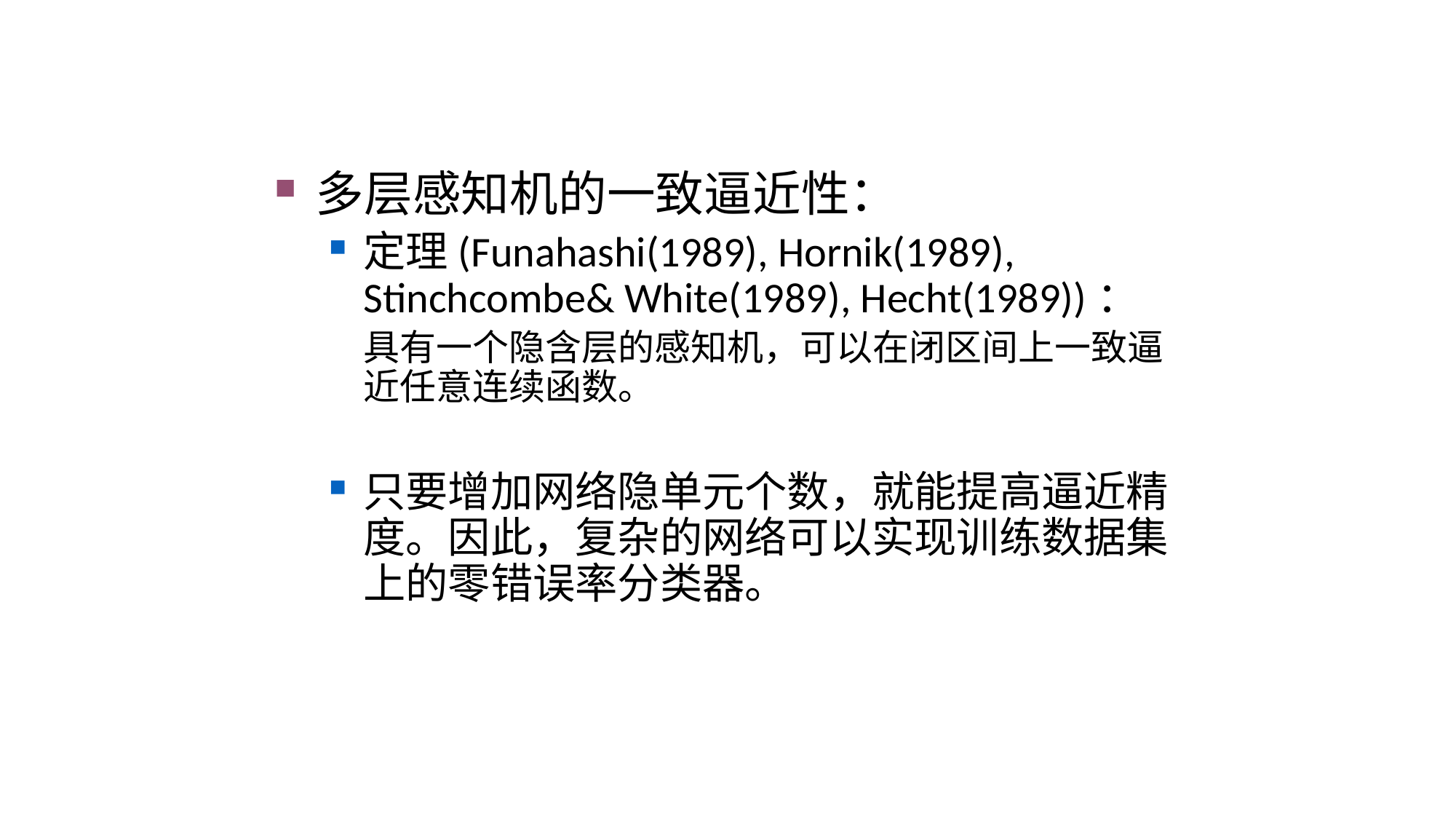

多层感知机的一致逼近性：
定理(Funahashi(1989), Hornik(1989), Stinchcombe& White(1989), Hecht(1989))：
	具有一个隐含层的感知机，可以在闭区间上一致逼近任意连续函数。

只要增加网络隐单元个数，就能提高逼近精度。因此，复杂的网络可以实现训练数据集上的零错误率分类器。